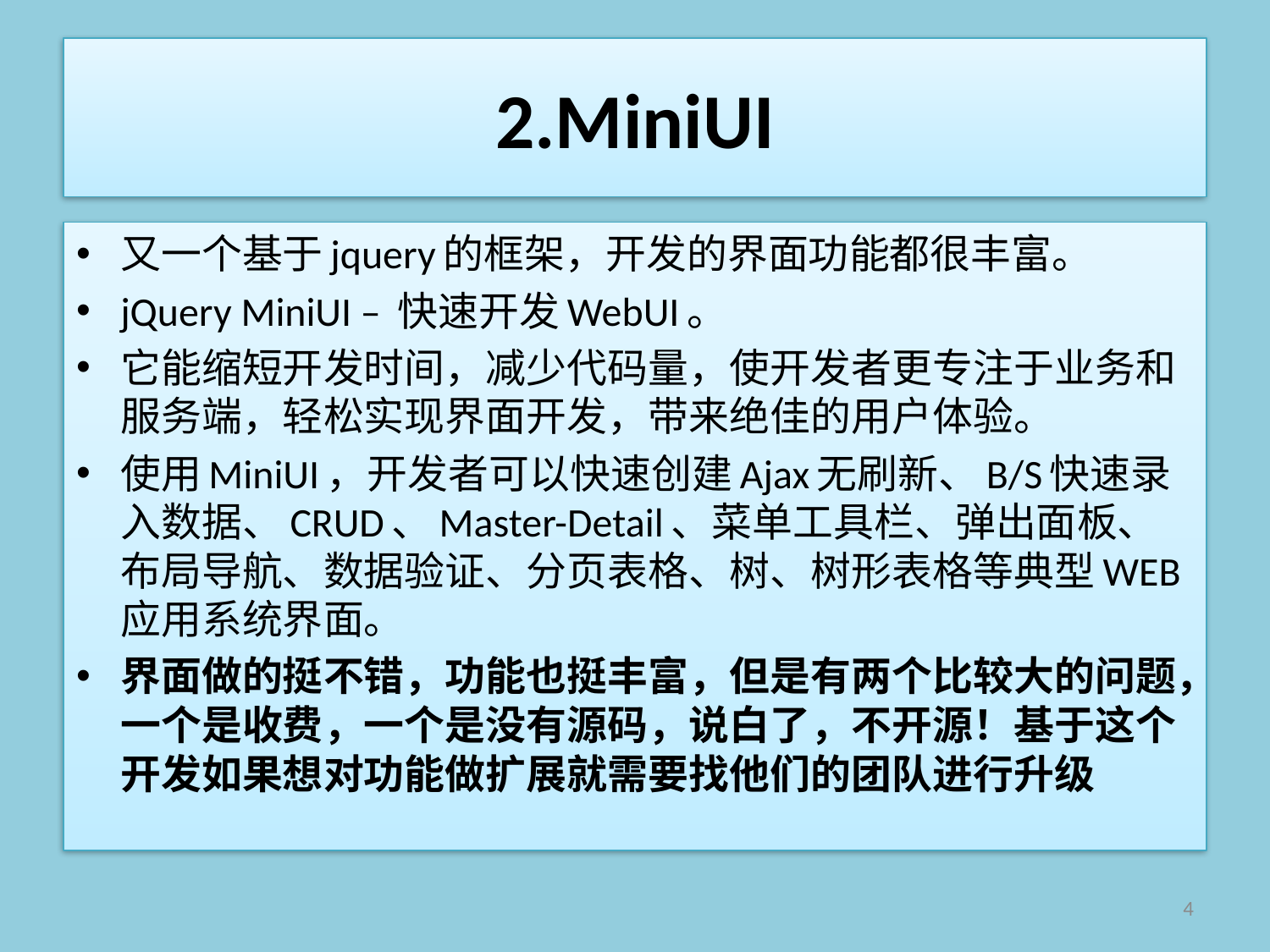

# 2.MiniUI
又一个基于jquery的框架，开发的界面功能都很丰富。
jQuery MiniUI – 快速开发WebUI。
它能缩短开发时间，减少代码量，使开发者更专注于业务和服务端，轻松实现界面开发，带来绝佳的用户体验。
使用MiniUI，开发者可以快速创建Ajax无刷新、B/S快速录入数据、CRUD、Master-Detail、菜单工具栏、弹出面板、布局导航、数据验证、分页表格、树、树形表格等典型WEB应用系统界面。
界面做的挺不错，功能也挺丰富，但是有两个比较大的问题，一个是收费，一个是没有源码，说白了，不开源！基于这个开发如果想对功能做扩展就需要找他们的团队进行升级

4